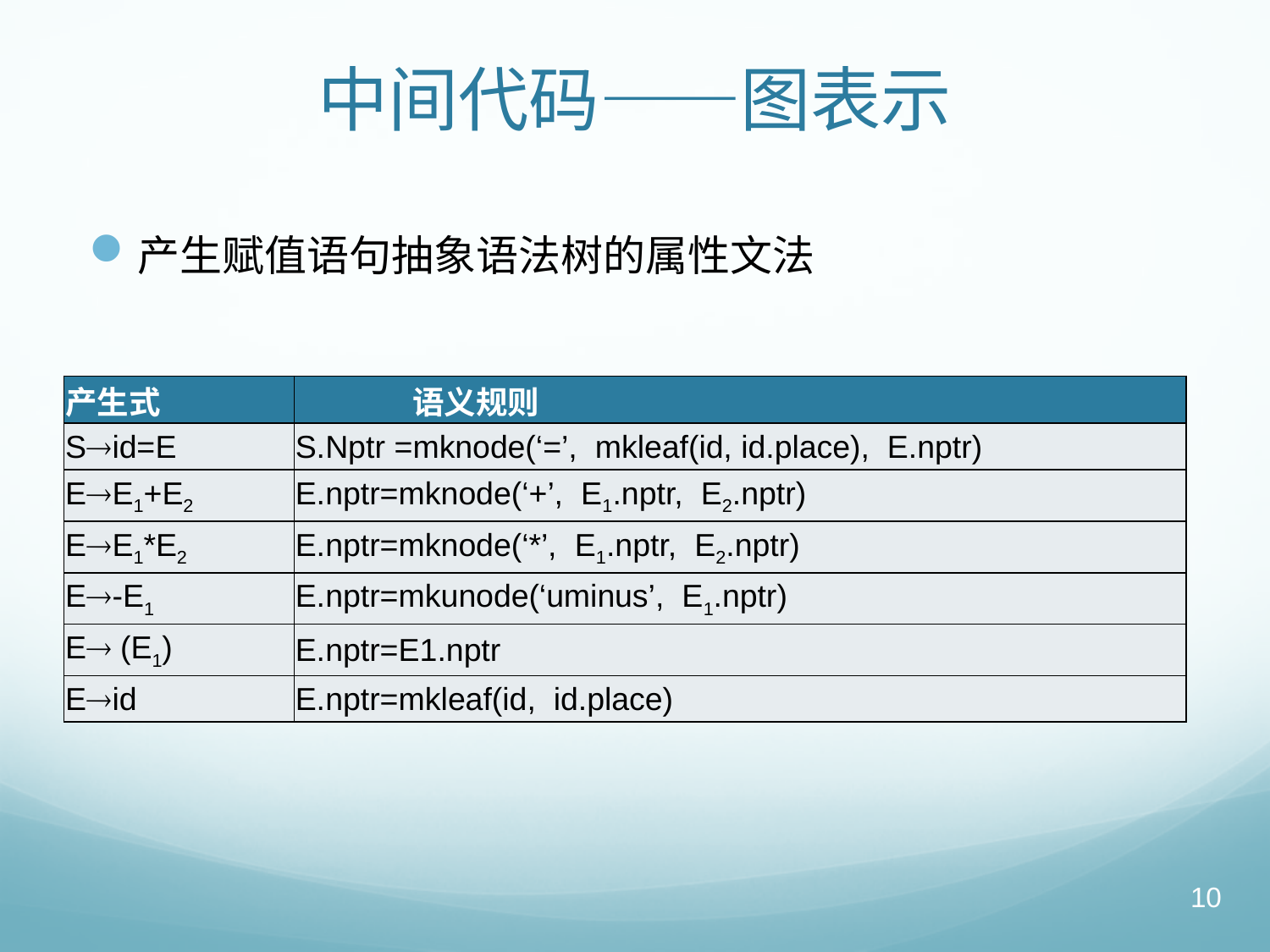

# 中间代码——图表示
产生赋值语句抽象语法树的属性文法
| 产生式 | 语义规则 |
| --- | --- |
| S→id=E | S.Nptr =mknode(‘=’, mkleaf(id, id.place), E.nptr) |
| E→E1+E2 | E.nptr=mknode(‘+’, E1.nptr, E2.nptr) |
| E→E1\*E2 | E.nptr=mknode(‘\*’, E1.nptr, E2.nptr) |
| E→-E1 | E.nptr=mkunode(‘uminus’, E1.nptr) |
| E→ (E1) | E.nptr=E1.nptr |
| E→id | E.nptr=mkleaf(id, id.place) |
10